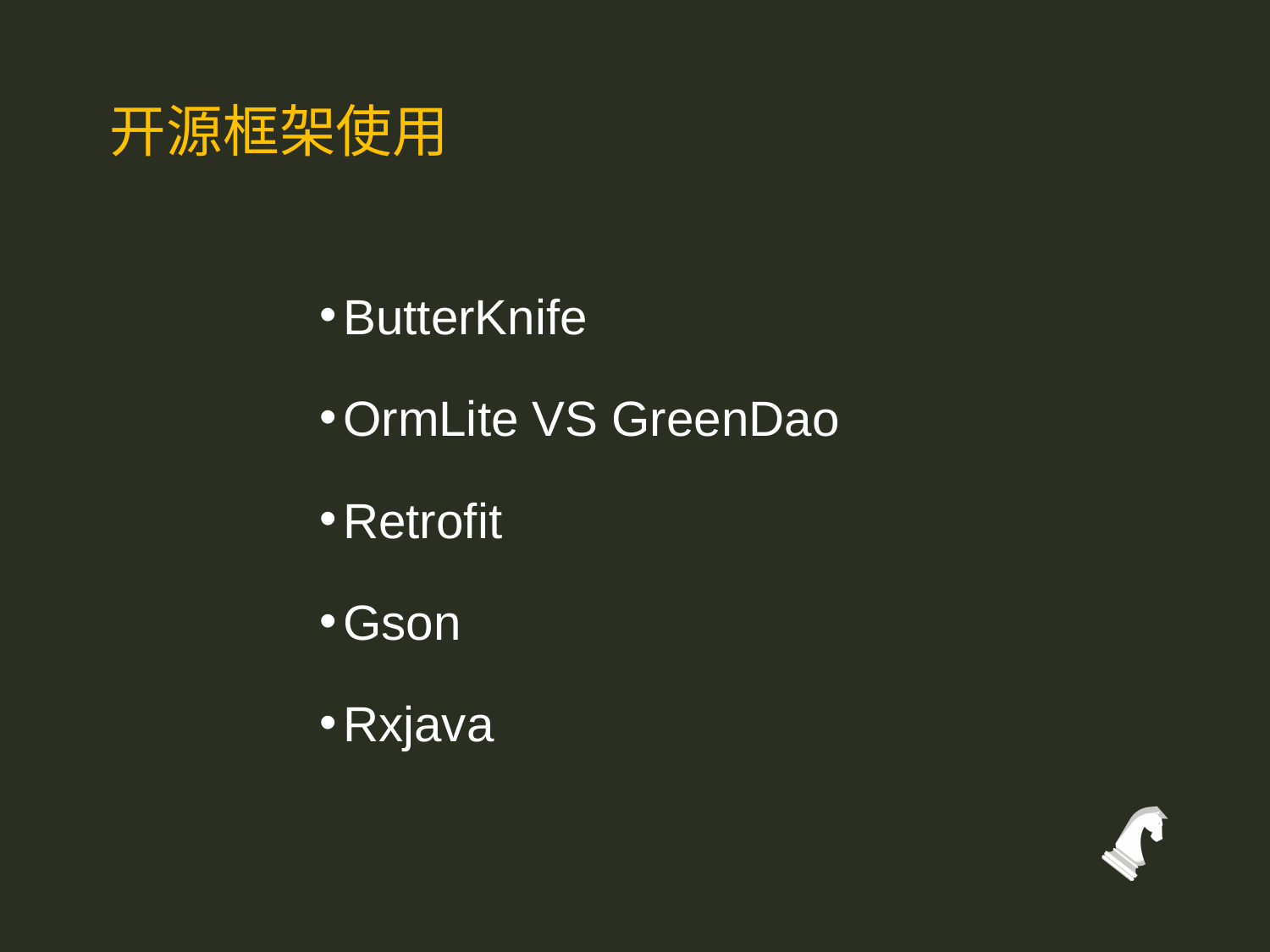

# 开源框架使用
ButterKnife
OrmLite VS GreenDao
Retrofit
Gson
Rxjava